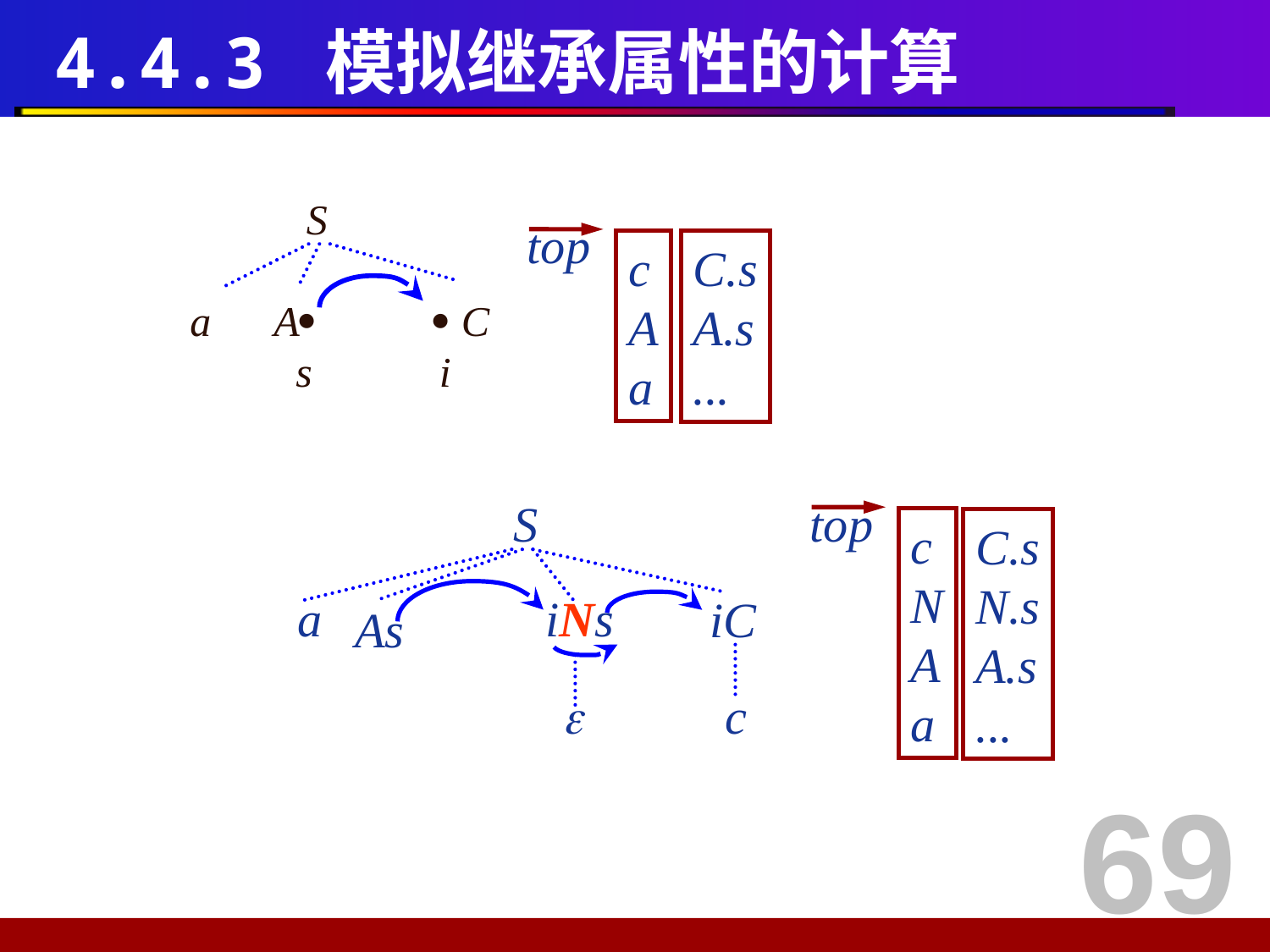

4.4.3 模拟继承属性的计算
           S

a      A•           • C
          s            i

top

c
A
a
C.s
A.s
...
S

a

iNs
iC
As

ε
c
top

c
N
A
a
C.s
N.s
A.s
...
69